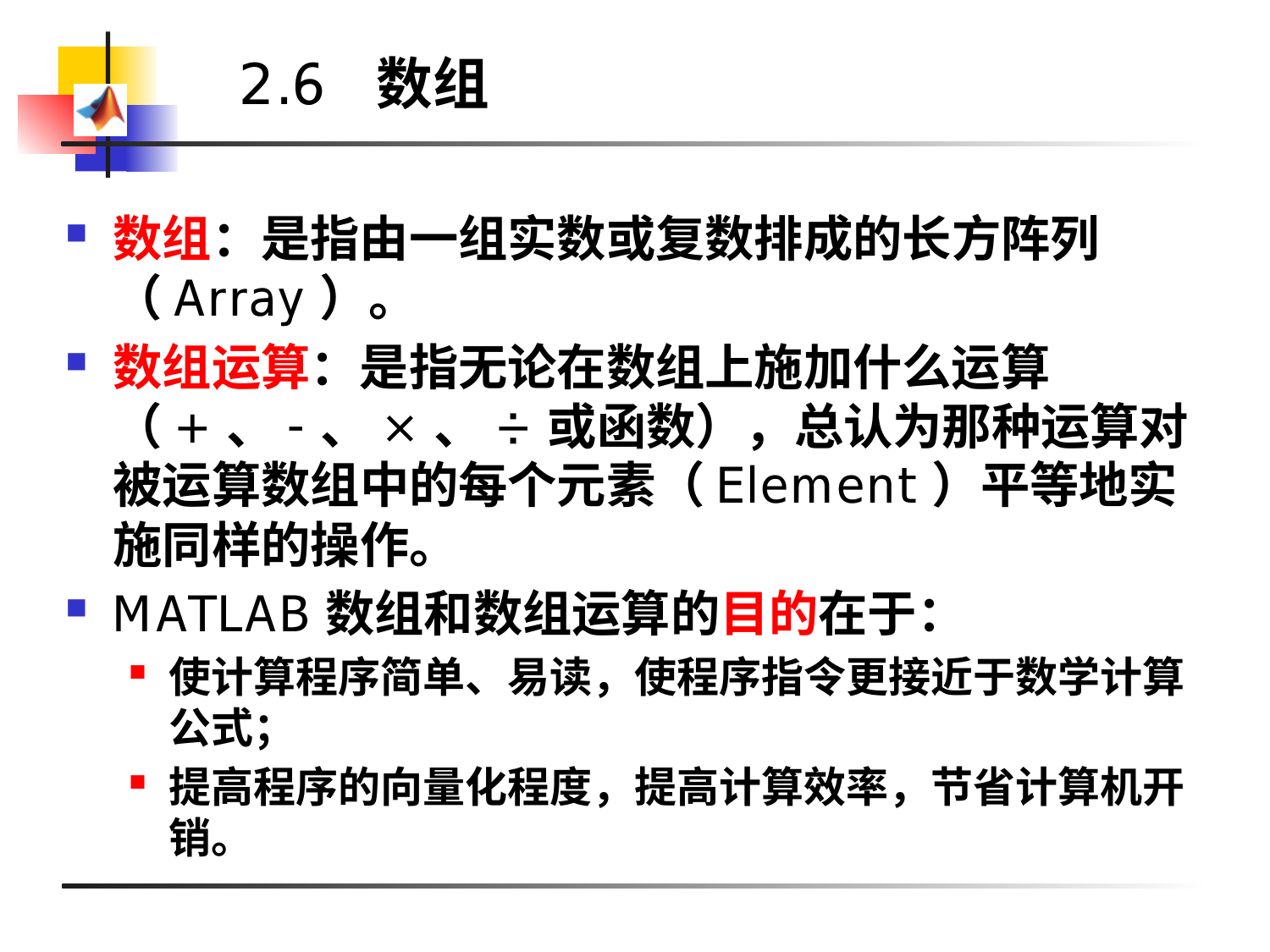

2.6  数组
数组：是指由一组实数或复数排成的长方阵列（Array）。
数组运算：是指无论在数组上施加什么运算（+、-、×、÷或函数），总认为那种运算对被运算数组中的每个元素（Element）平等地实施同样的操作。
MATLAB数组和数组运算的目的在于：
使计算程序简单、易读，使程序指令更接近于数学计算公式；
提高程序的向量化程度，提高计算效率，节省计算机开销。